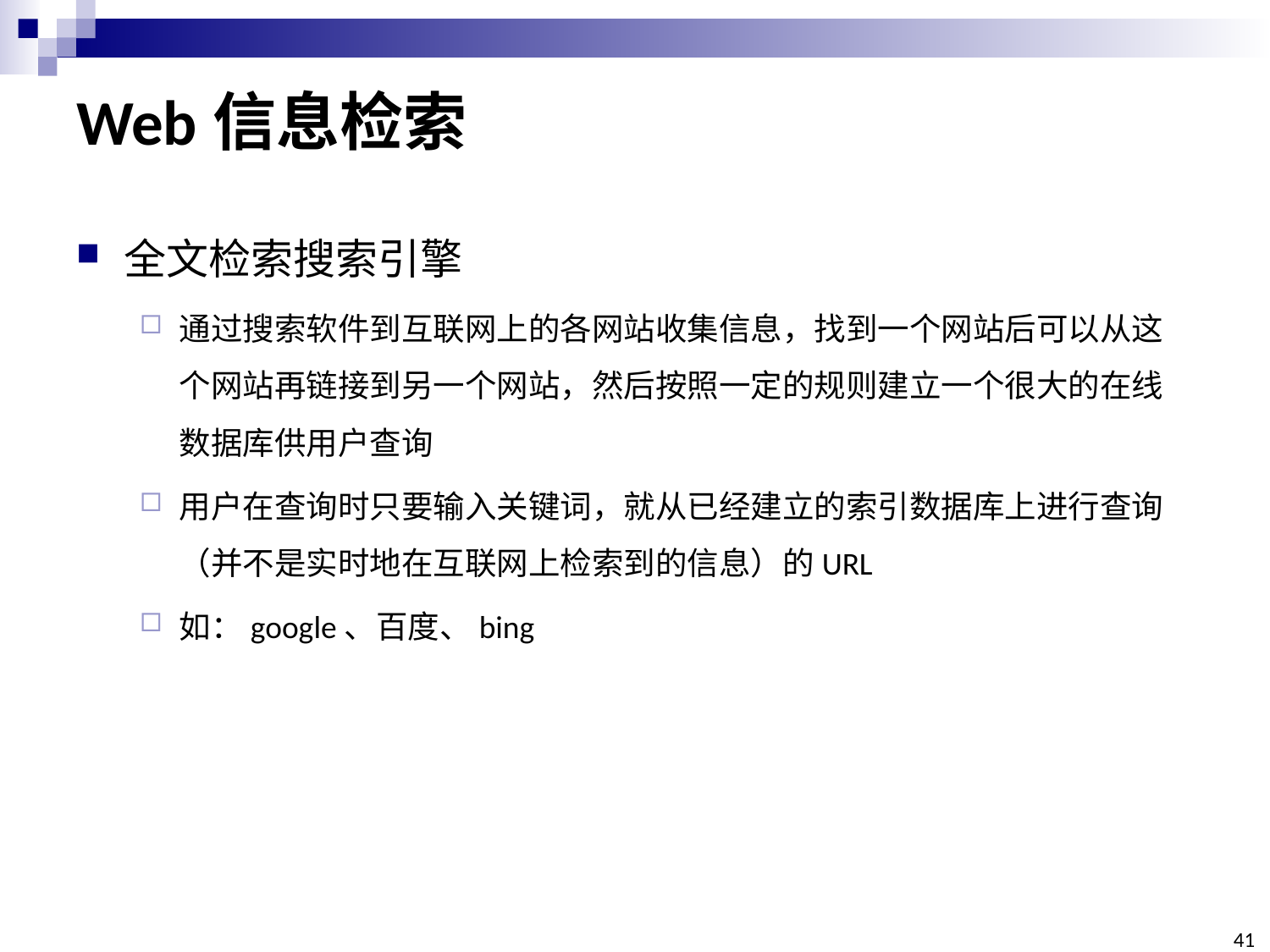

# Web信息检索
全文检索搜索引擎
通过搜索软件到互联网上的各网站收集信息，找到一个网站后可以从这个网站再链接到另一个网站，然后按照一定的规则建立一个很大的在线数据库供用户查询
用户在查询时只要输入关键词，就从已经建立的索引数据库上进行查询（并不是实时地在互联网上检索到的信息）的URL
如：google、百度、bing

41